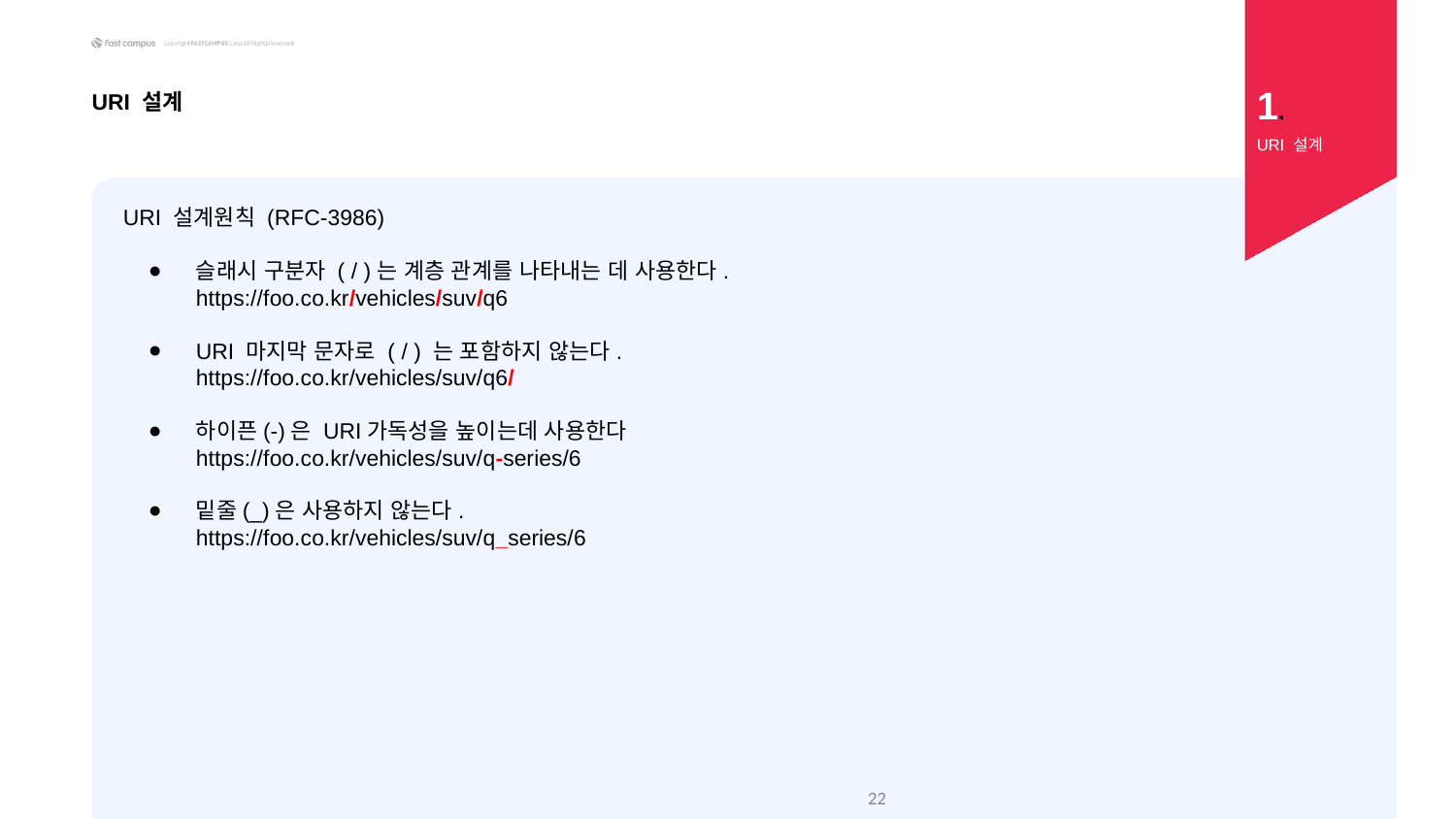

1.
URI 설계
URI 설계

URI 설계원칙 (RFC-3986)

슬래시 구분자 ( / )는 계층 관계를 나타내는 데 사용한다.
https://foo.co.kr/vehicles/suv/q6
URI 마지막 문자로 ( / ) 는 포함하지 않는다.
https://foo.co.kr/vehicles/suv/q6/
하이픈(-)은 URI가독성을 높이는데 사용한다
https://foo.co.kr/vehicles/suv/q-series/6
밑줄(_)은 사용하지 않는다.
https://foo.co.kr/vehicles/suv/q_series/6

22